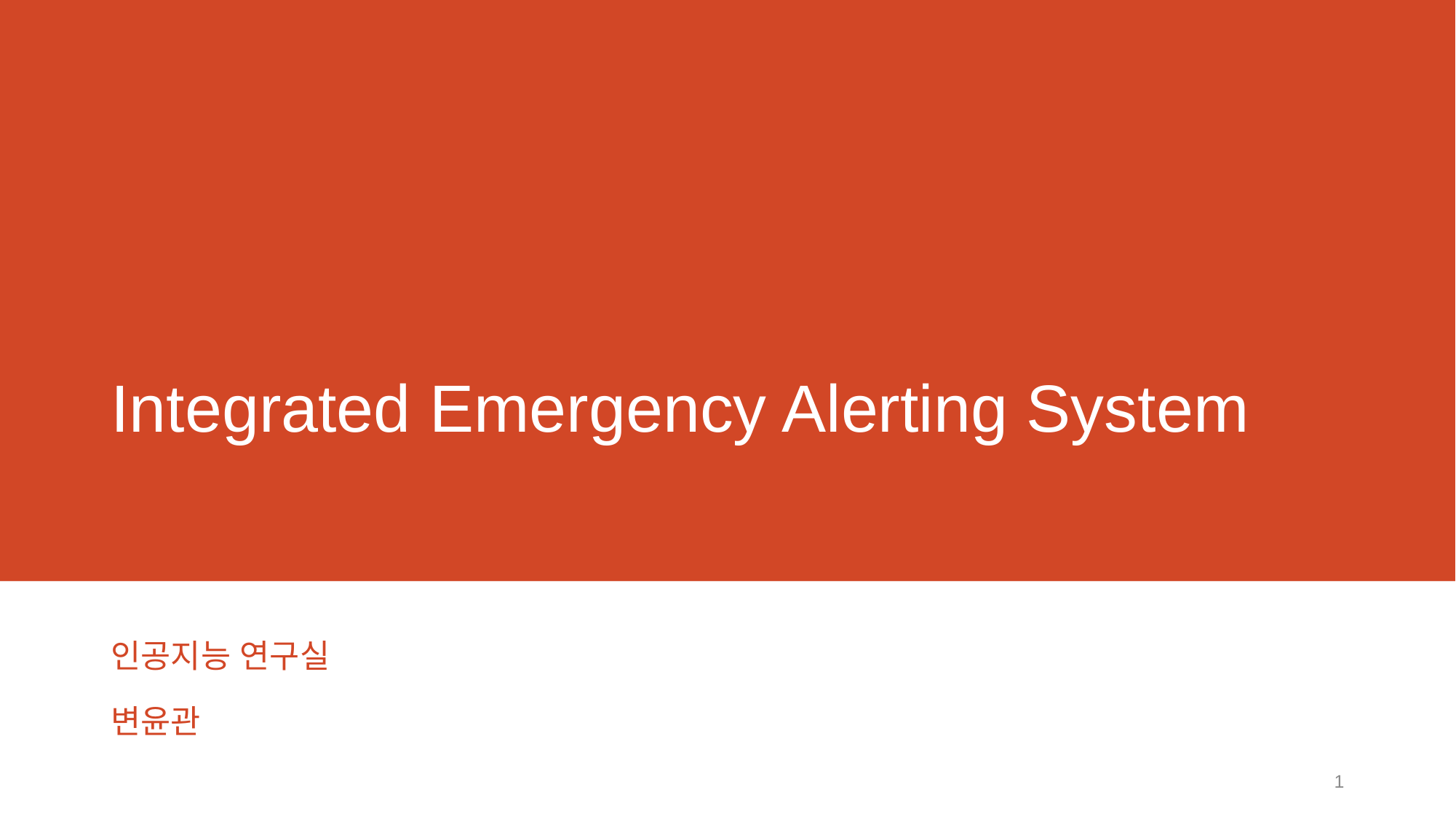

# Integrated Emergency Alerting System
인공지능 연구실
변윤관
1